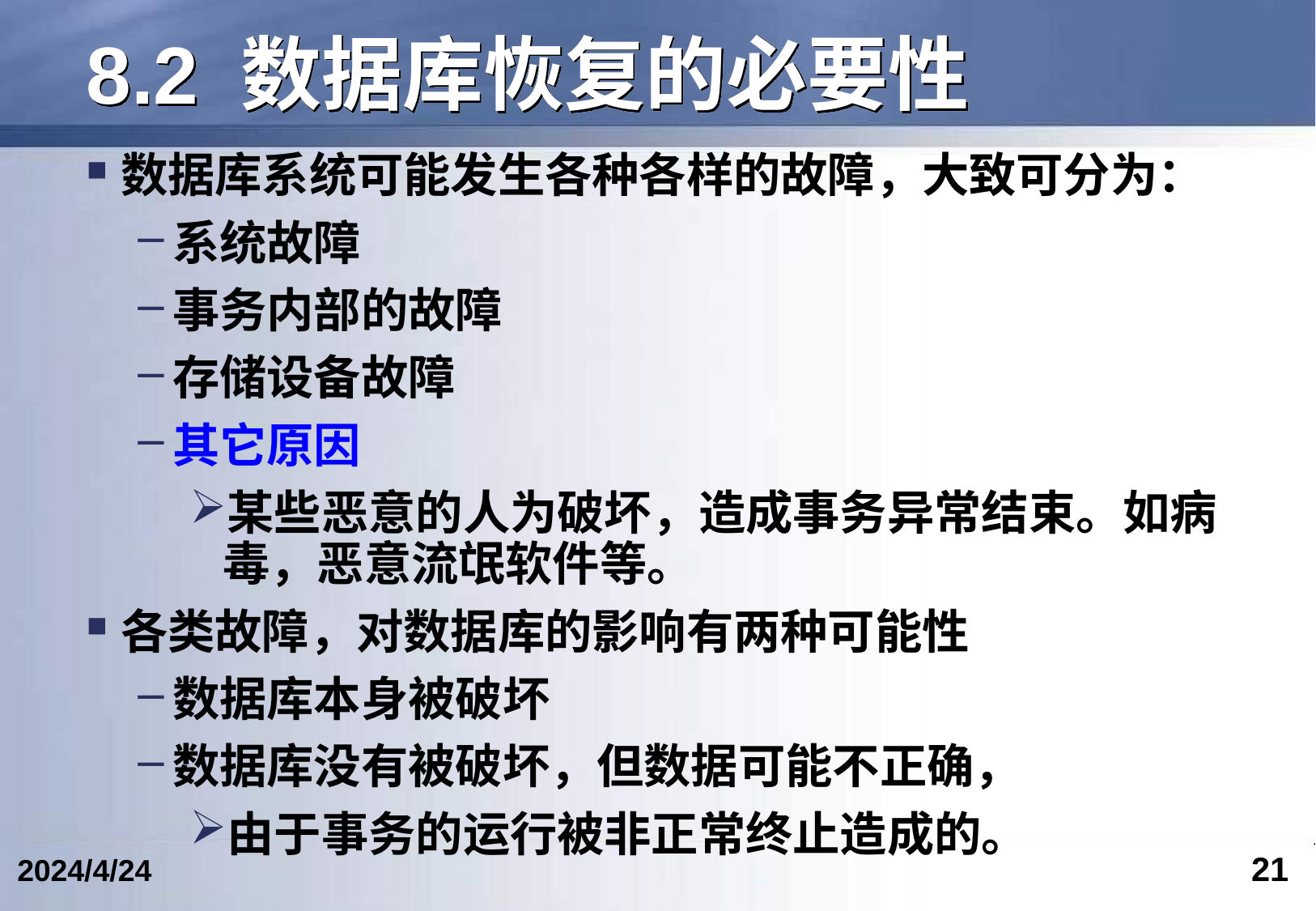

# 8.2 数据库恢复的必要性
数据库系统可能发生各种各样的故障，大致可分为：
系统故障
事务内部的故障
存储设备故障
其它原因
某些恶意的人为破坏，造成事务异常结束。如病毒，恶意流氓软件等。
各类故障，对数据库的影响有两种可能性
数据库本身被破坏
数据库没有被破坏，但数据可能不正确，
由于事务的运行被非正常终止造成的。
21
2024/4/24